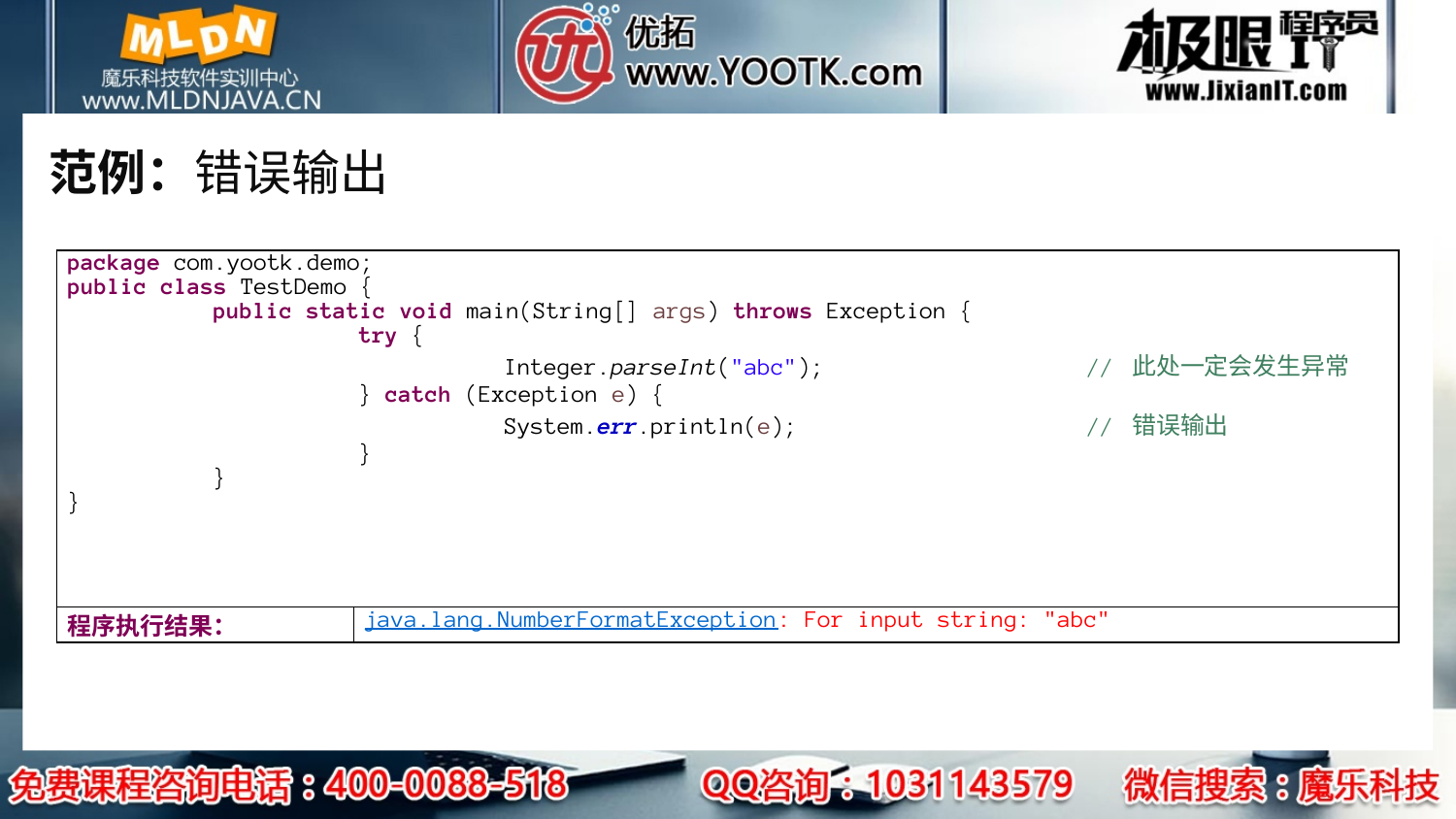

# 范例：错误输出
| package com.yootk.demo; public class TestDemo { public static void main(String[] args) throws Exception { try { Integer.parseInt("abc"); // 此处一定会发生异常 } catch (Exception e) { System.err.println(e); // 错误输出 } } } |  |
| --- | --- |
| 程序执行结果： | java.lang.NumberFormatException: For input string: "abc" |